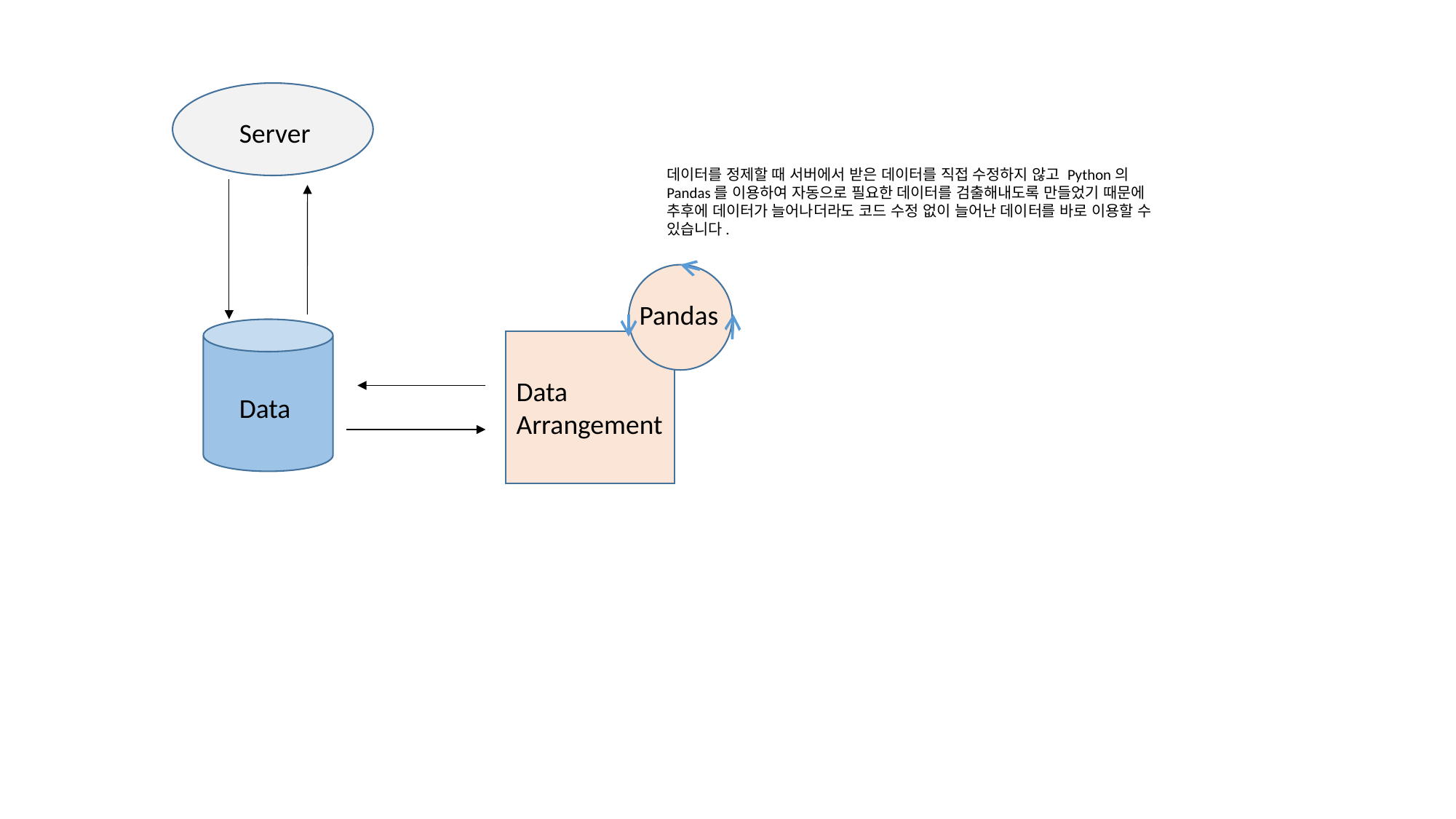

Server
데이터를 정제할 때 서버에서 받은 데이터를 직접 수정하지 않고 Python의 Pandas를 이용하여 자동으로 필요한 데이터를 검출해내도록 만들었기 때문에 추후에 데이터가 늘어나더라도 코드 수정 없이 늘어난 데이터를 바로 이용할 수 있습니다.

Pandas

Data Arrangement
Data